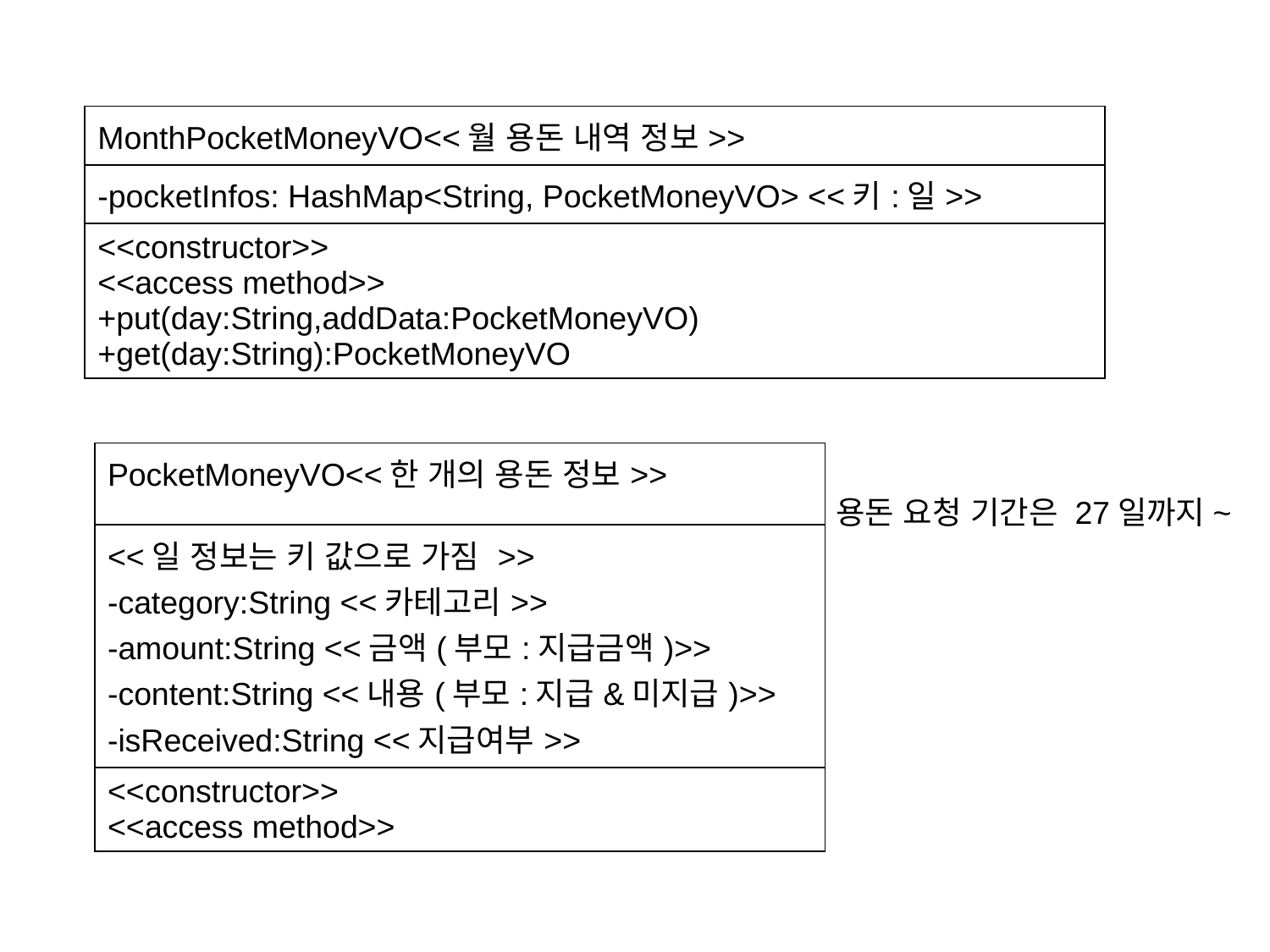

| MonthPocketMoneyVO<<월 용돈 내역 정보>> |
| --- |
| -pocketInfos: HashMap<String, PocketMoneyVO> <<키:일>> |
| <<constructor>> <<access method>> +put(day:String,addData:PocketMoneyVO) +get(day:String):PocketMoneyVO |
| PocketMoneyVO<<한 개의 용돈 정보>> |
| --- |
| <<일 정보는 키 값으로 가짐 >> -category:String <<카테고리>> -amount:String <<금액(부모:지급금액)>> -content:String <<내용(부모:지급&미지급)>> -isReceived:String <<지급여부>> |
| <<constructor>> <<access method>> |
용돈 요청 기간은 27일까지~